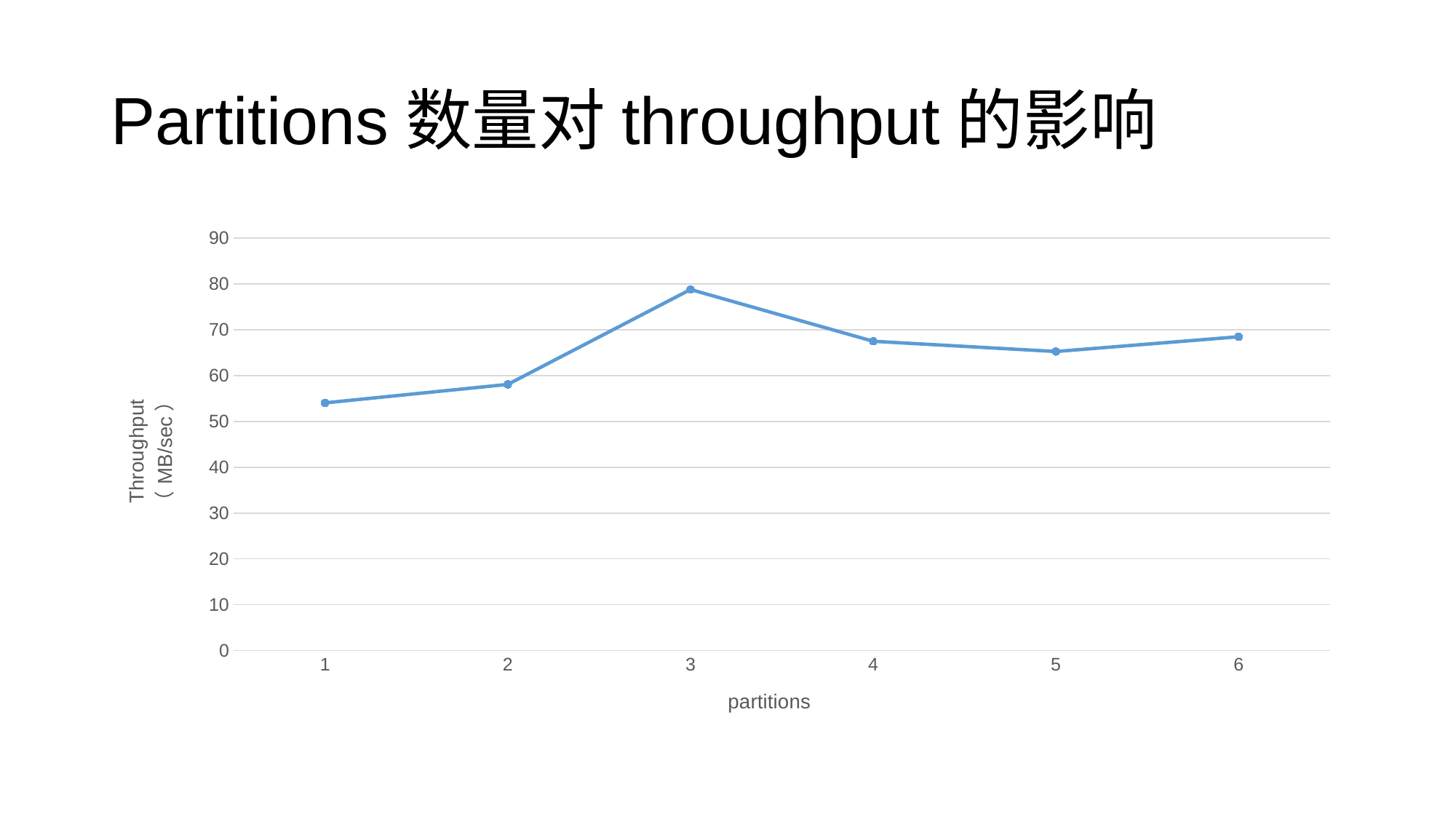

# Partitions数量对throughput的影响

### Chart

| Category | 系列 1 |
|---|---|
| 1 | 54.0378 |
| 2 | 58.0729 |
| 3 | 78.7662 |
| 4 | 67.4787 |
| 5 | 65.2447 |
| 6 | 68.4634 |